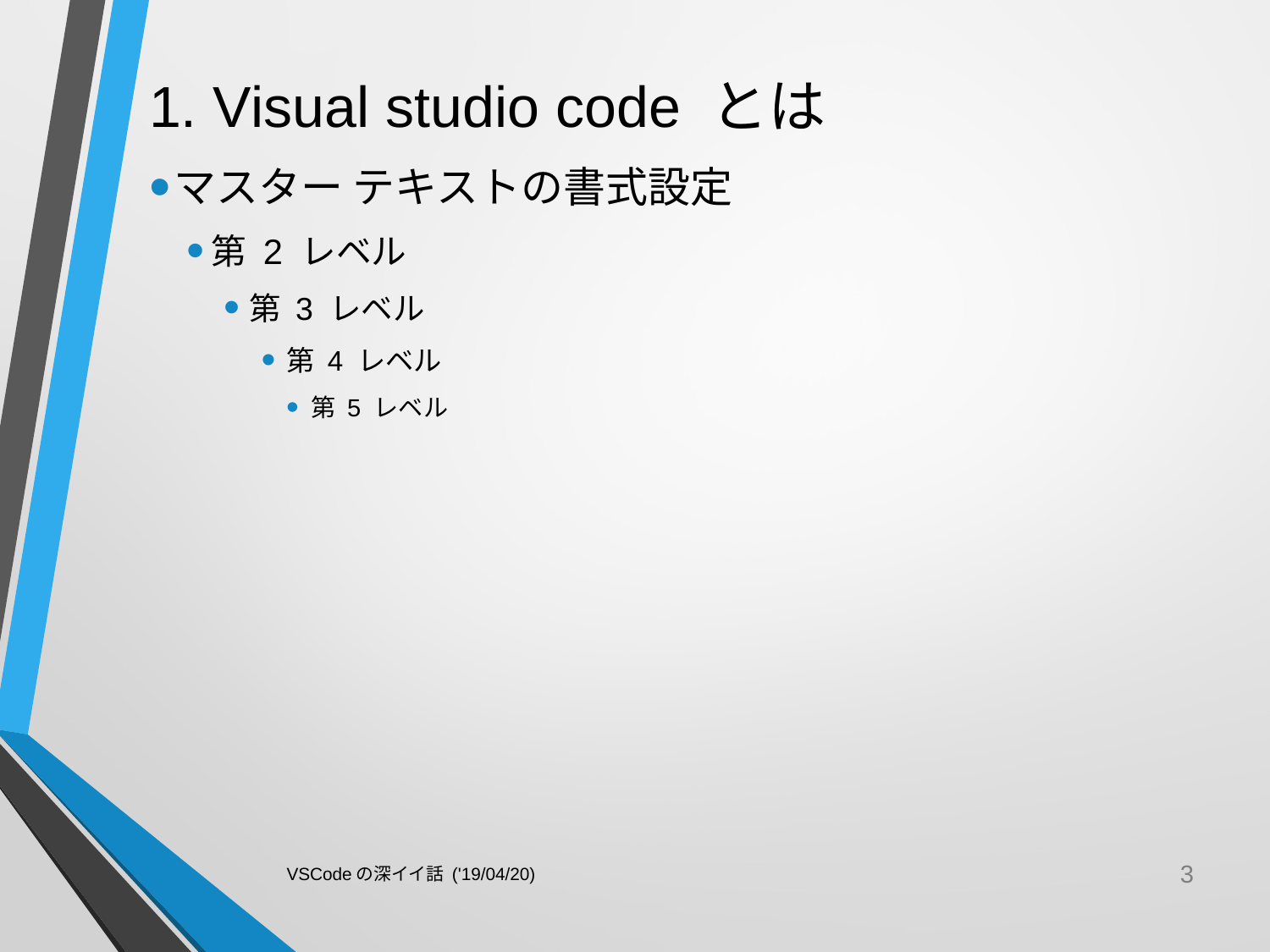

# 1. Visual studio code とは

VSCodeの深イイ話 ('19/04/20)
3